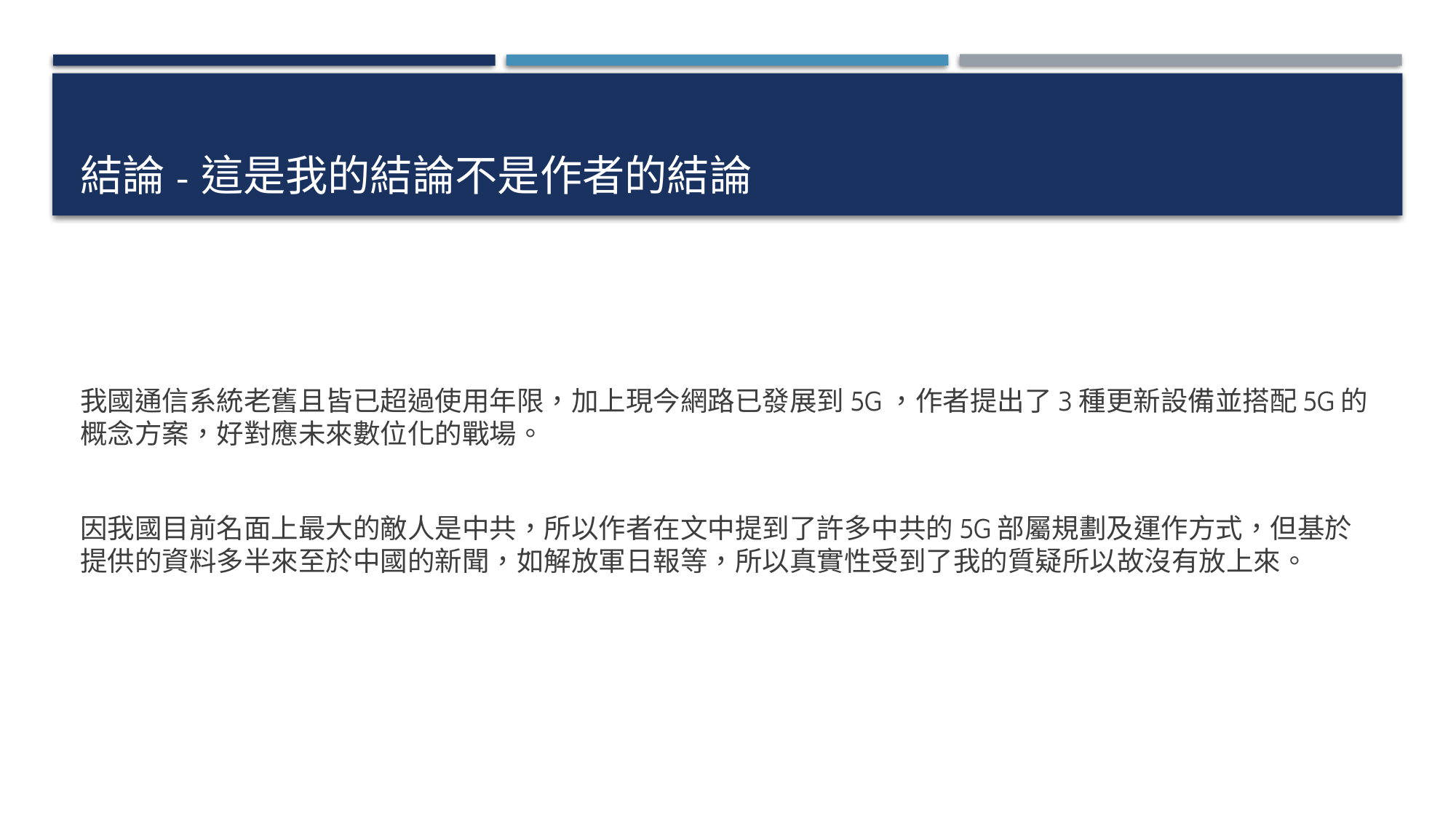

# 結論-這是我的結論不是作者的結論
我國通信系統老舊且皆已超過使用年限，加上現今網路已發展到5G，作者提出了3種更新設備並搭配5G的概念方案，好對應未來數位化的戰場。

因我國目前名面上最大的敵人是中共，所以作者在文中提到了許多中共的5G部屬規劃及運作方式，但基於提供的資料多半來至於中國的新聞，如解放軍日報等，所以真實性受到了我的質疑所以故沒有放上來。